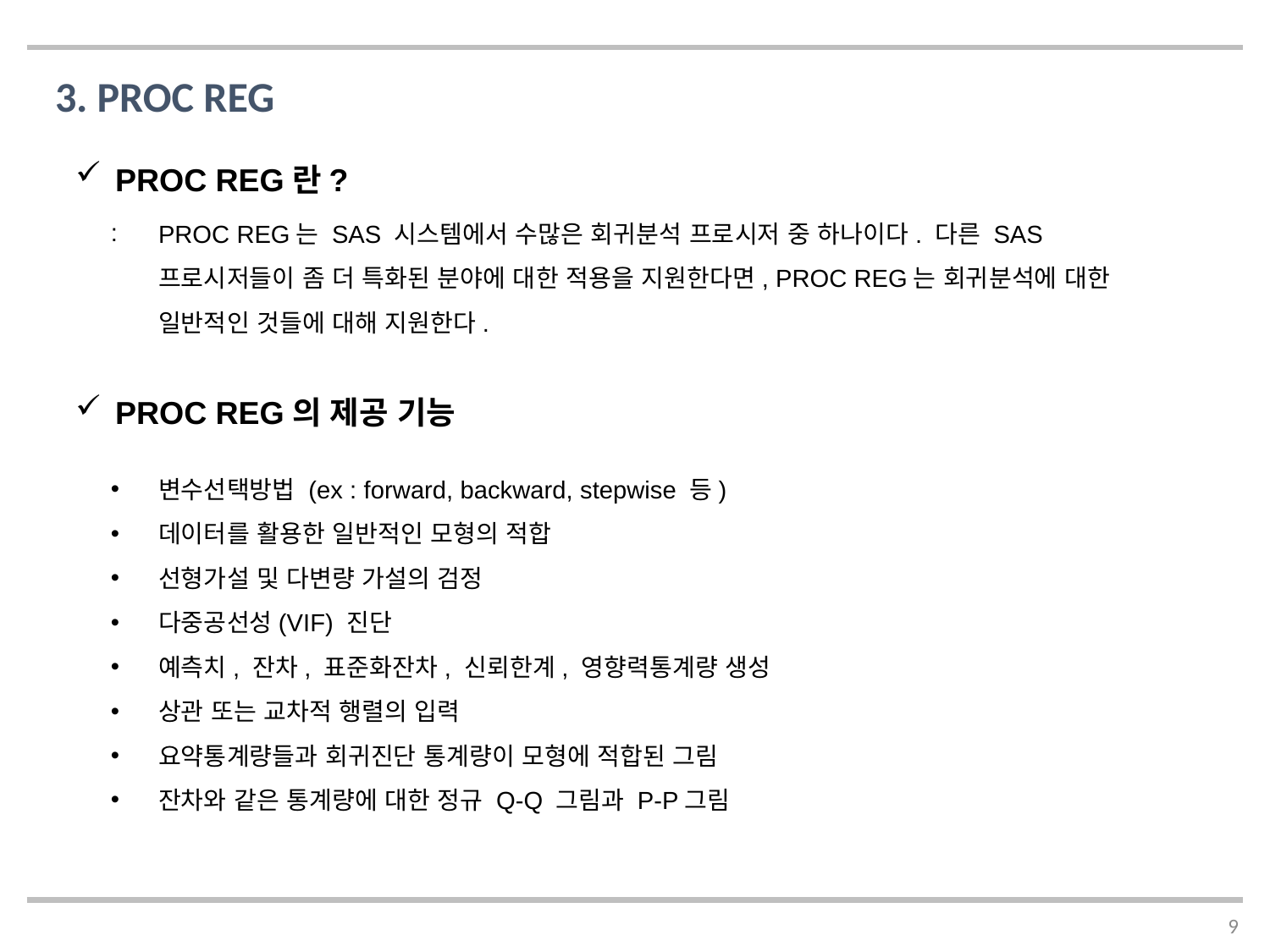

3. PROC REG
PROC REG란?
PROC REG는 SAS 시스템에서 수많은 회귀분석 프로시저 중 하나이다. 다른 SAS 프로시저들이 좀 더 특화된 분야에 대한 적용을 지원한다면, PROC REG는 회귀분석에 대한 일반적인 것들에 대해 지원한다.
PROC REG의 제공 기능
변수선택방법 (ex : forward, backward, stepwise 등)
데이터를 활용한 일반적인 모형의 적합
선형가설 및 다변량 가설의 검정
다중공선성(VIF) 진단
예측치, 잔차, 표준화잔차, 신뢰한계, 영향력통계량 생성
상관 또는 교차적 행렬의 입력
요약통계량들과 회귀진단 통계량이 모형에 적합된 그림
잔차와 같은 통계량에 대한 정규 Q-Q 그림과 P-P그림